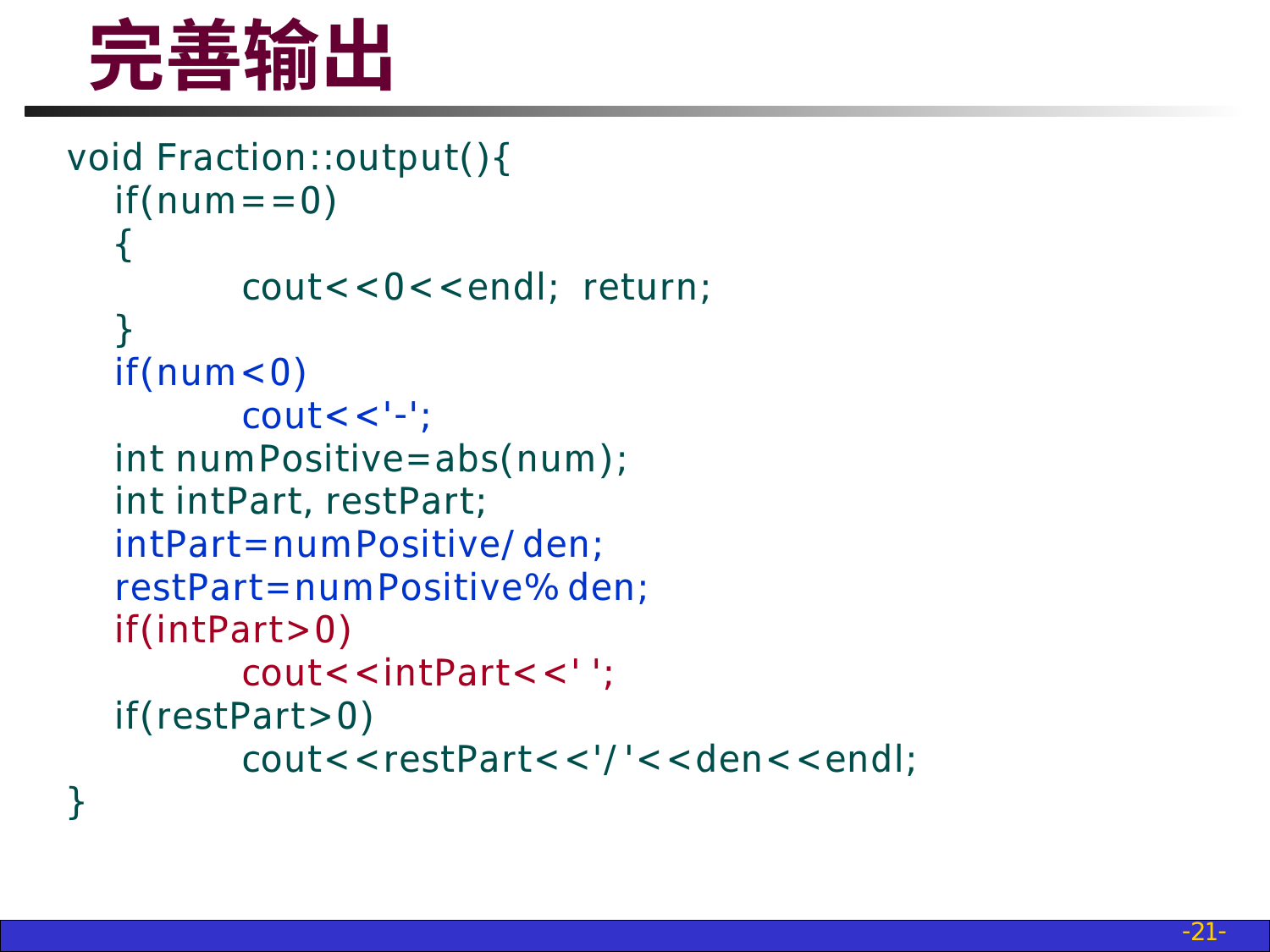

# 完善输出
void Fraction::output(){
	if(num==0)
	{
		cout<<0<<endl;  return;
	}
	if(num<0)
		cout<<'-';
	int numPositive=abs(num);
	int intPart, restPart;
	intPart=numPositive/den;
	restPart=numPositive%den;
	if(intPart>0)
		cout<<intPart<<' ';
	if(restPart>0)
		cout<<restPart<<'/'<<den<<endl;
}
-21-